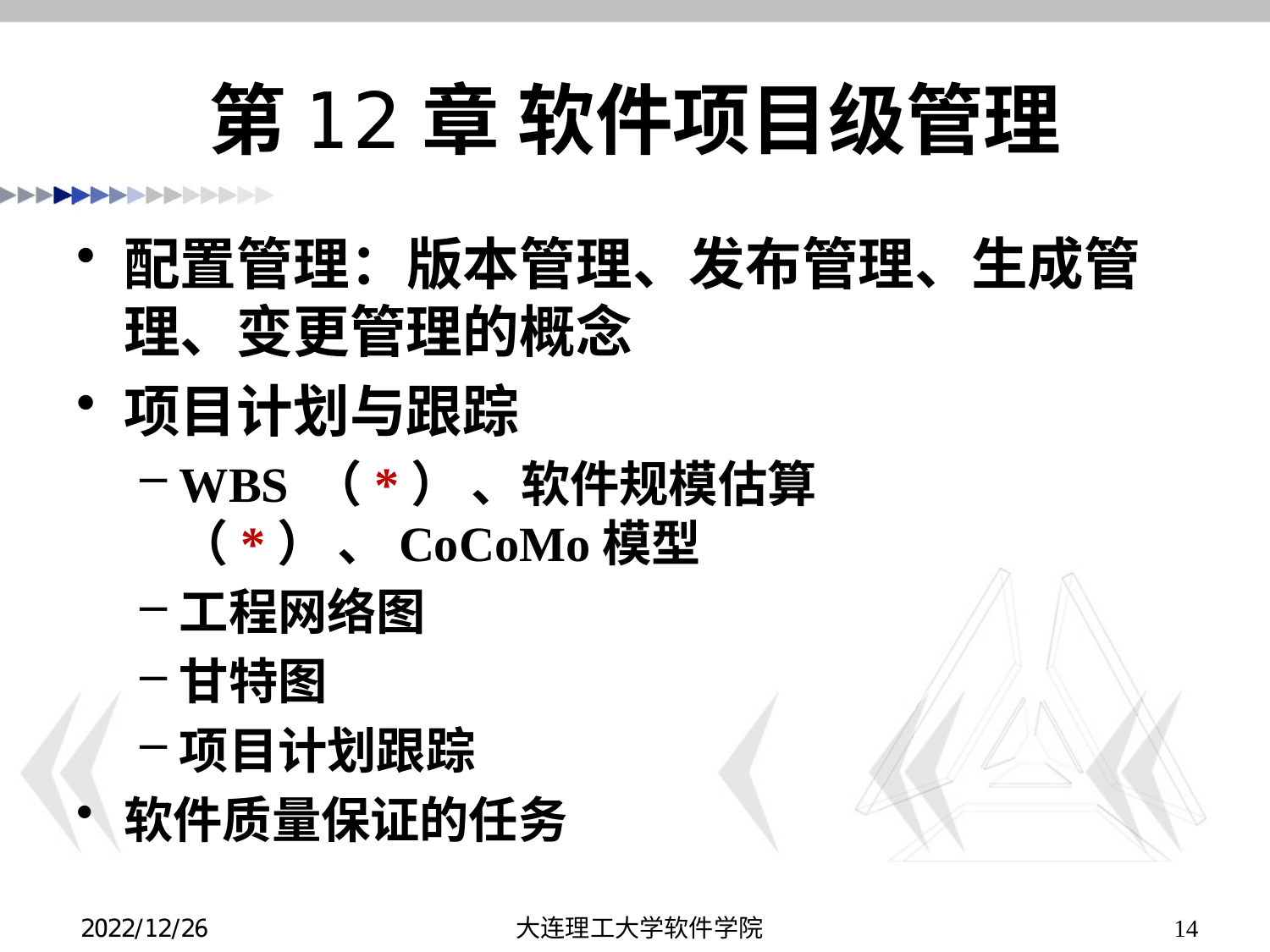

# 第12章 软件项目级管理
配置管理：版本管理、发布管理、生成管理、变更管理的概念
项目计划与跟踪
WBS （*） 、软件规模估算（*） 、CoCoMo模型
工程网络图
甘特图
项目计划跟踪
软件质量保证的任务

2022/12/26
大连理工大学软件学院
14